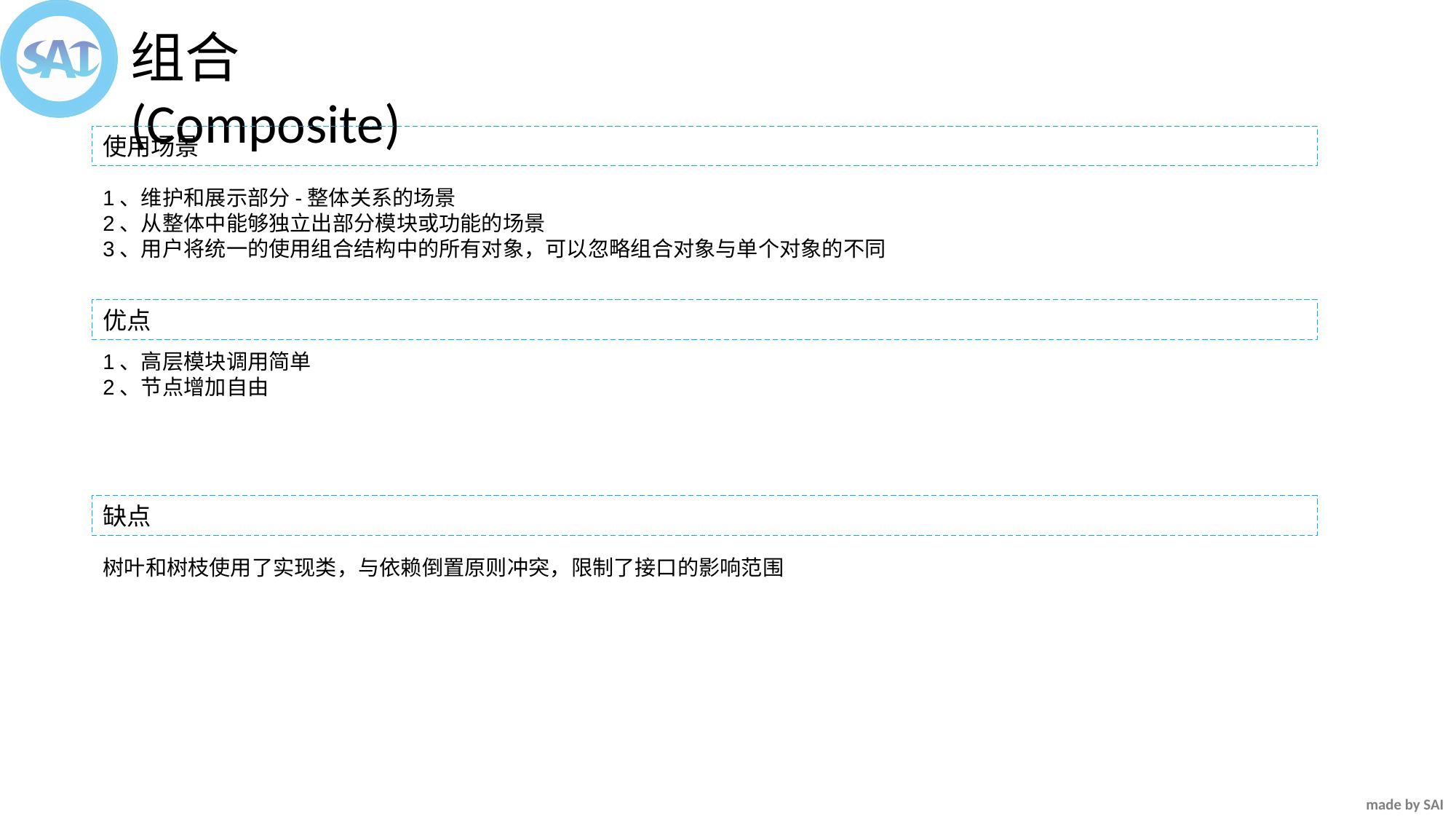

组合(Composite)
使用场景
1、维护和展示部分-整体关系的场景
2、从整体中能够独立出部分模块或功能的场景
3、用户将统一的使用组合结构中的所有对象，可以忽略组合对象与单个对象的不同
优点
1、高层模块调用简单
2、节点增加自由
缺点
树叶和树枝使用了实现类，与依赖倒置原则冲突，限制了接口的影响范围